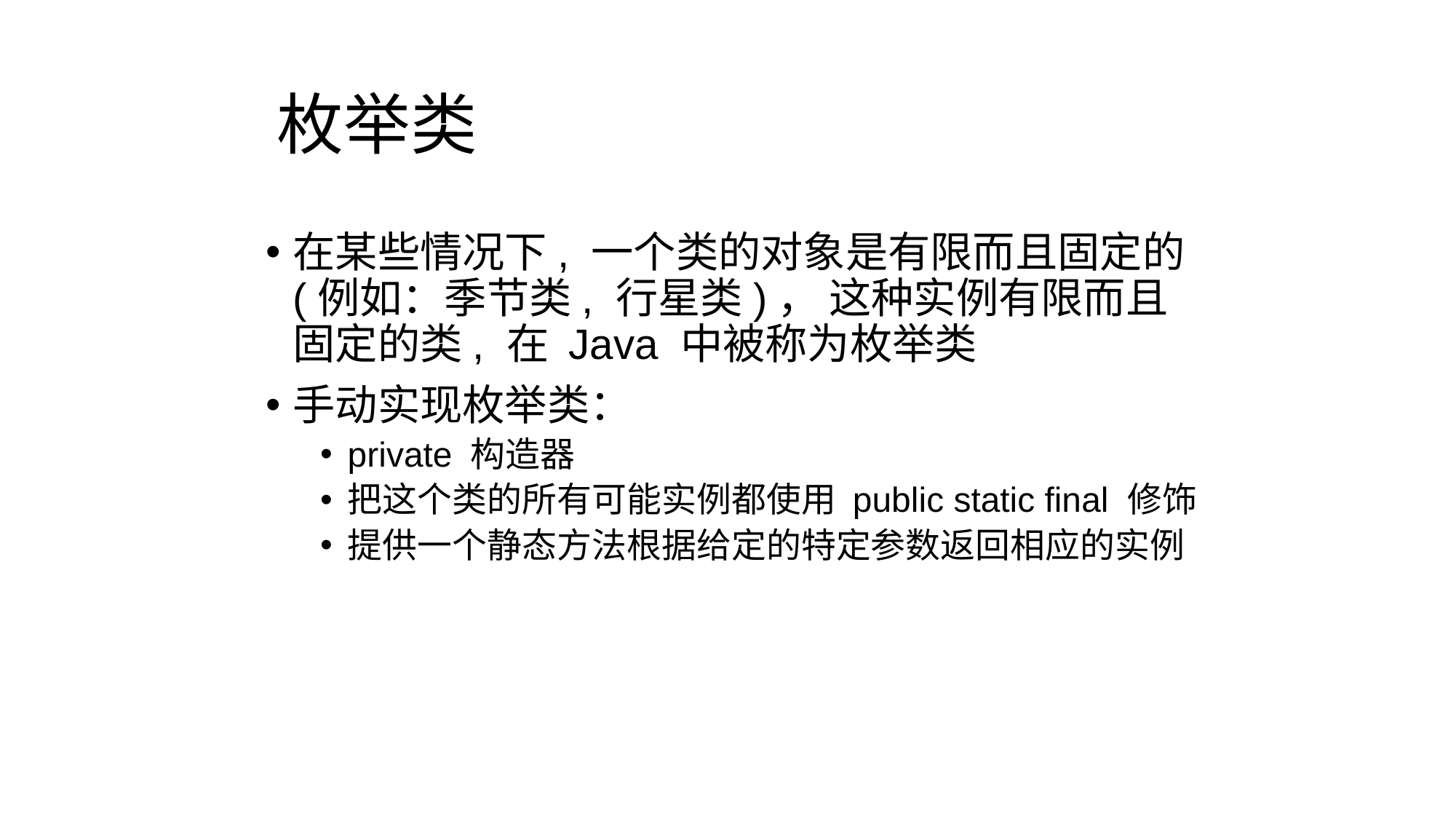

# 枚举类
在某些情况下, 一个类的对象是有限而且固定的(例如：季节类, 行星类)， 这种实例有限而且固定的类, 在 Java 中被称为枚举类
手动实现枚举类：
private 构造器
把这个类的所有可能实例都使用 public static final 修饰
提供一个静态方法根据给定的特定参数返回相应的实例